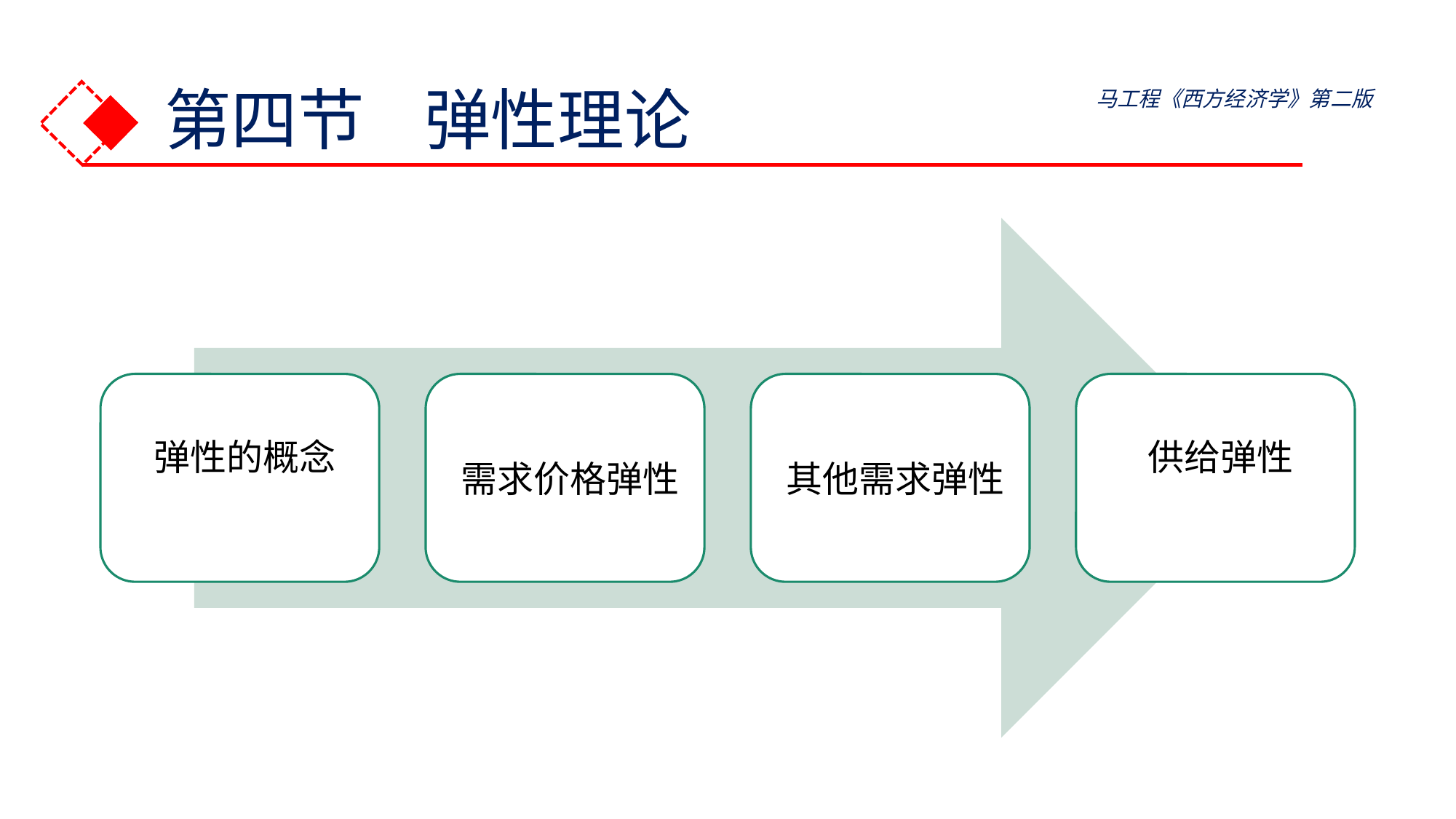

# 第四节    弹性理论

弹性的概念
需求价格弹性
其他需求弹性
供给弹性